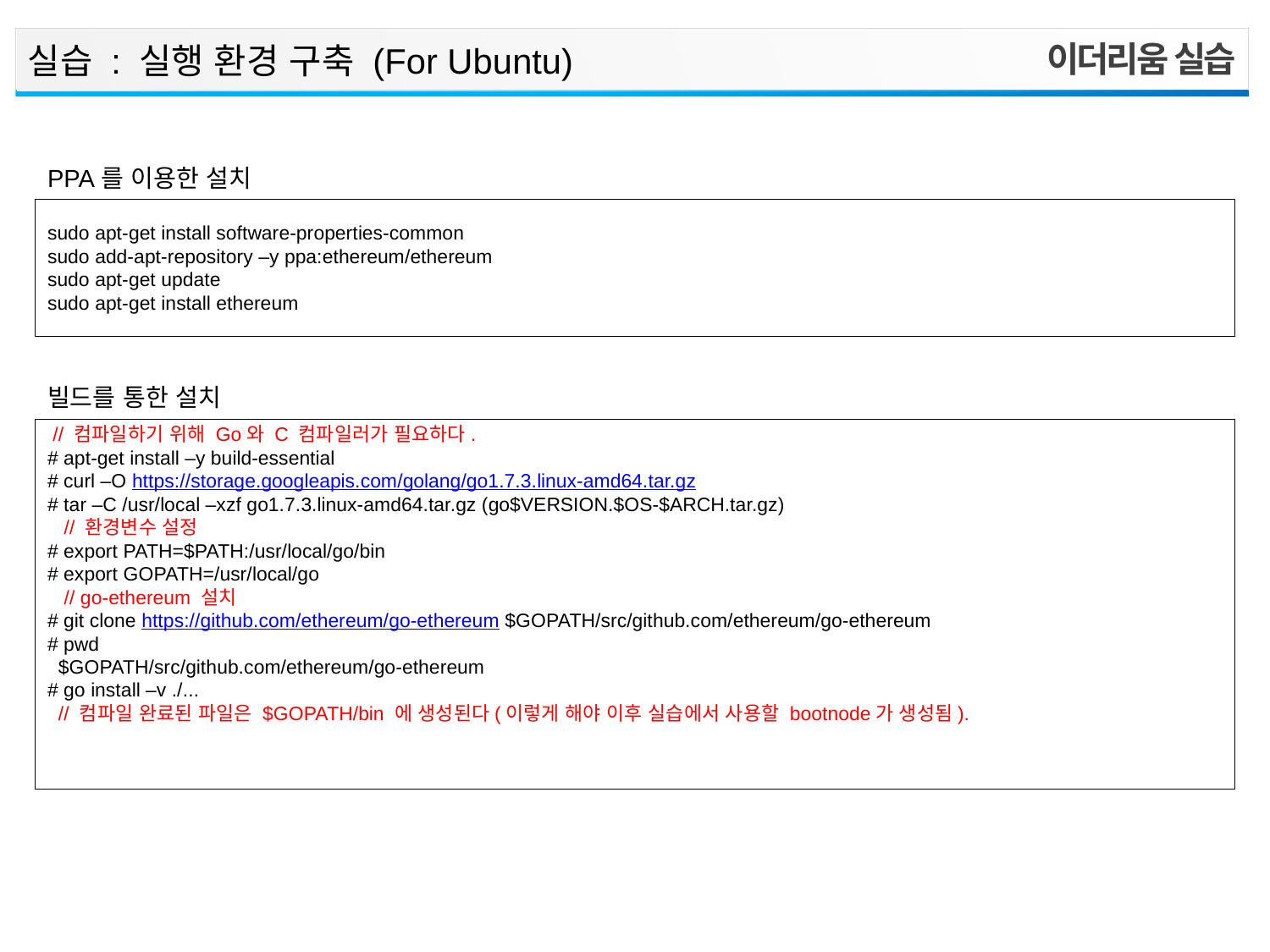

이더리움 실습
실습 : 실행 환경 구축 (For Ubuntu)
PPA를 이용한 설치
sudo apt-get install software-properties-common
sudo add-apt-repository –y ppa:ethereum/ethereum
sudo apt-get update
sudo apt-get install ethereum
빌드를 통한 설치
 // 컴파일하기 위해 Go와 C 컴파일러가 필요하다.
# apt-get install –y build-essential
# curl –O https://storage.googleapis.com/golang/go1.7.3.linux-amd64.tar.gz
# tar –C /usr/local –xzf go1.7.3.linux-amd64.tar.gz (go$VERSION.$OS-$ARCH.tar.gz)
   // 환경변수 설정
# export PATH=$PATH:/usr/local/go/bin
# export GOPATH=/usr/local/go
   // go-ethereum 설치
# git clone https://github.com/ethereum/go-ethereum $GOPATH/src/github.com/ethereum/go-ethereum
# pwd
  $GOPATH/src/github.com/ethereum/go-ethereum
# go install –v ./...
  // 컴파일 완료된 파일은 $GOPATH/bin 에 생성된다(이렇게 해야 이후 실습에서 사용할 bootnode가 생성됨).